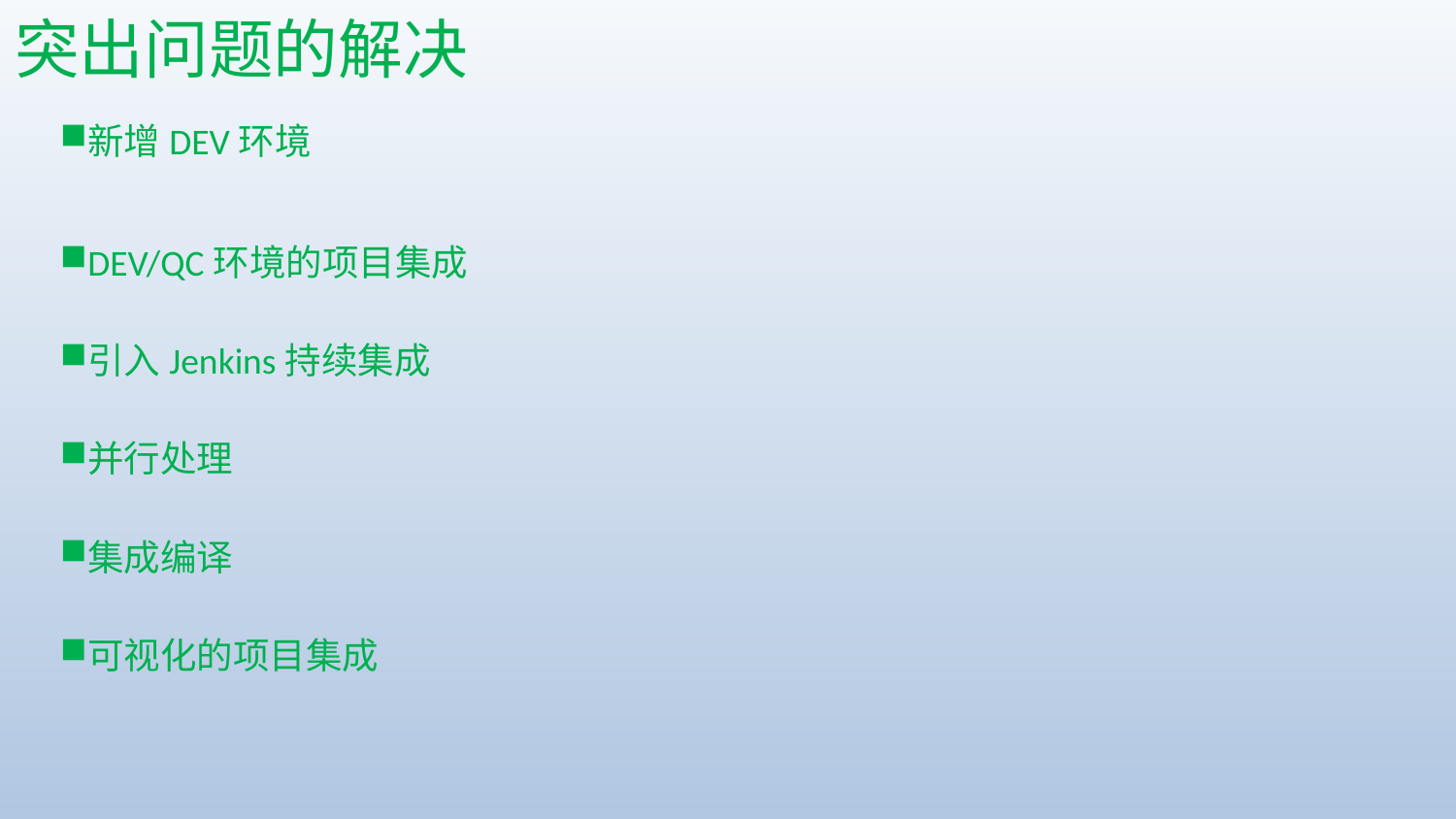

# 突出问题的解决
新增DEV环境

DEV/QC环境的项目集成

引入Jenkins持续集成

并行处理

集成编译

可视化的项目集成